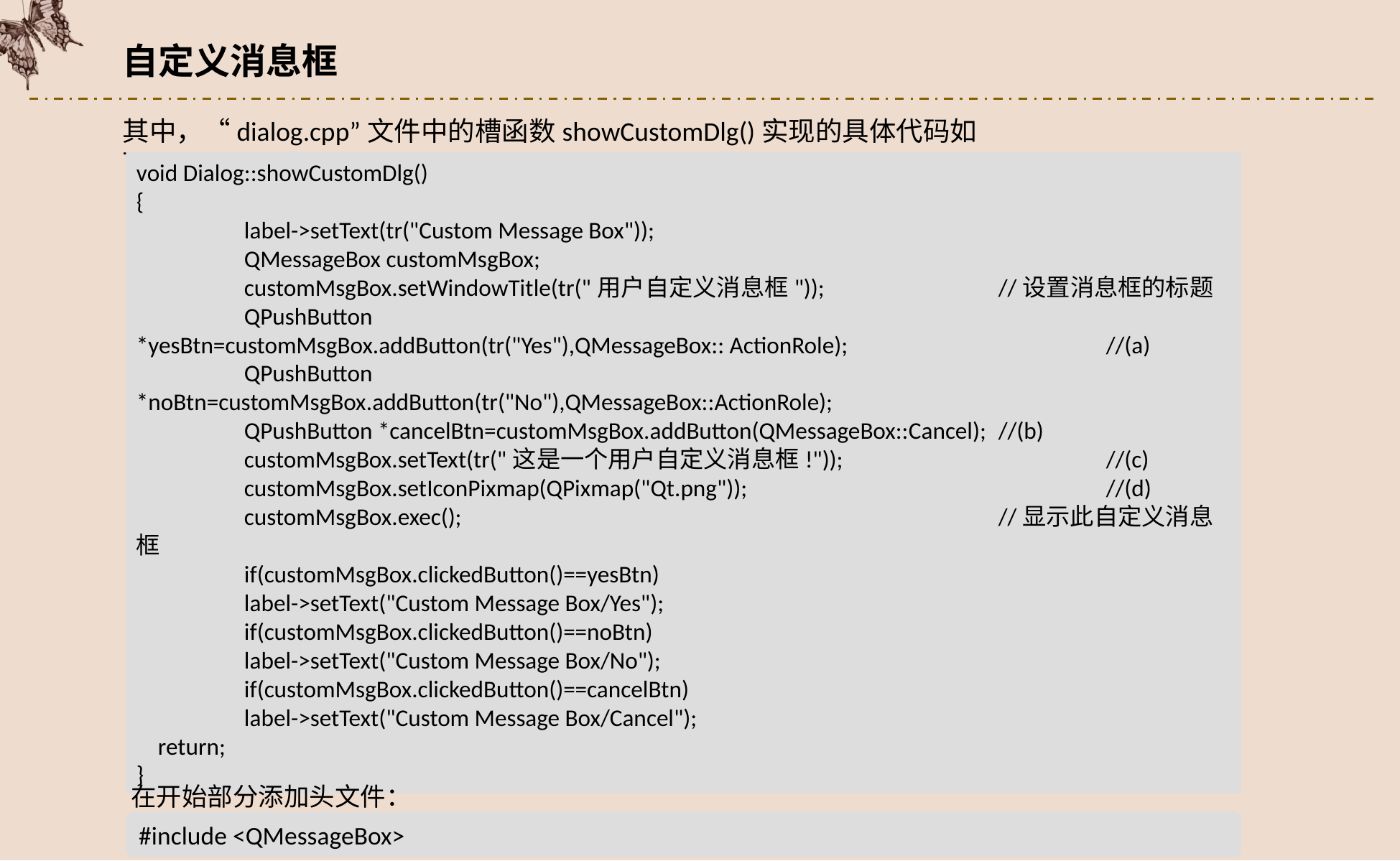

自定义消息框
其中，“dialog.cpp”文件中的槽函数showCustomDlg()实现的具体代码如下：
void Dialog::showCustomDlg()
{
	label->setText(tr("Custom Message Box"));
	QMessageBox customMsgBox;
	customMsgBox.setWindowTitle(tr("用户自定义消息框"));		//设置消息框的标题
    	QPushButton
*yesBtn=customMsgBox.addButton(tr("Yes"),QMessageBox:: ActionRole);			//(a)
    	QPushButton
*noBtn=customMsgBox.addButton(tr("No"),QMessageBox::ActionRole);
    	QPushButton *cancelBtn=customMsgBox.addButton(QMessageBox::Cancel);	//(b)
    	customMsgBox.setText(tr("这是一个用户自定义消息框!"));			//(c)
    	customMsgBox.setIconPixmap(QPixmap("Qt.png"));				//(d)
    	customMsgBox.exec();					//显示此自定义消息框
    	if(customMsgBox.clickedButton()==yesBtn)
        	label->setText("Custom Message Box/Yes");
    	if(customMsgBox.clickedButton()==noBtn)
        	label->setText("Custom Message Box/No");
    	if(customMsgBox.clickedButton()==cancelBtn)
        	label->setText("Custom Message Box/Cancel");
    return;
}
在开始部分添加头文件：
#include <QMessageBox>